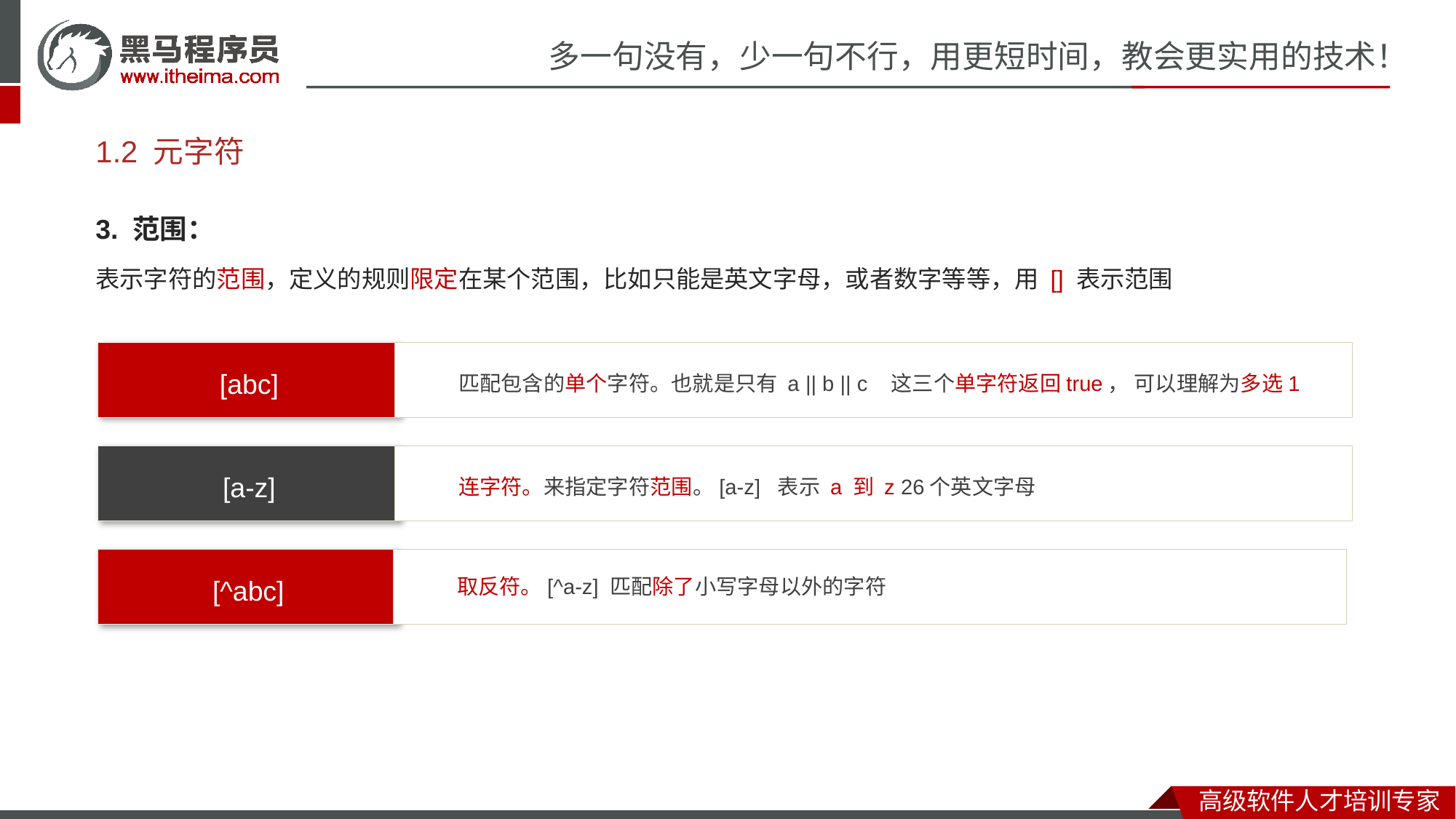

# 1.2 元字符
3. 范围：
表示字符的范围，定义的规则限定在某个范围，比如只能是英文字母，或者数字等等，用 [] 表示范围

匹配包含的单个字符。也就是只有 a || b || c   这三个单字符返回true， 可以理解为多选1

[abc]

连字符。来指定字符范围。[a-z]  表示 a 到 z 26个英文字母

[a-z]

取反符。[^a-z] 匹配除了小写字母以外的字符

[^abc]